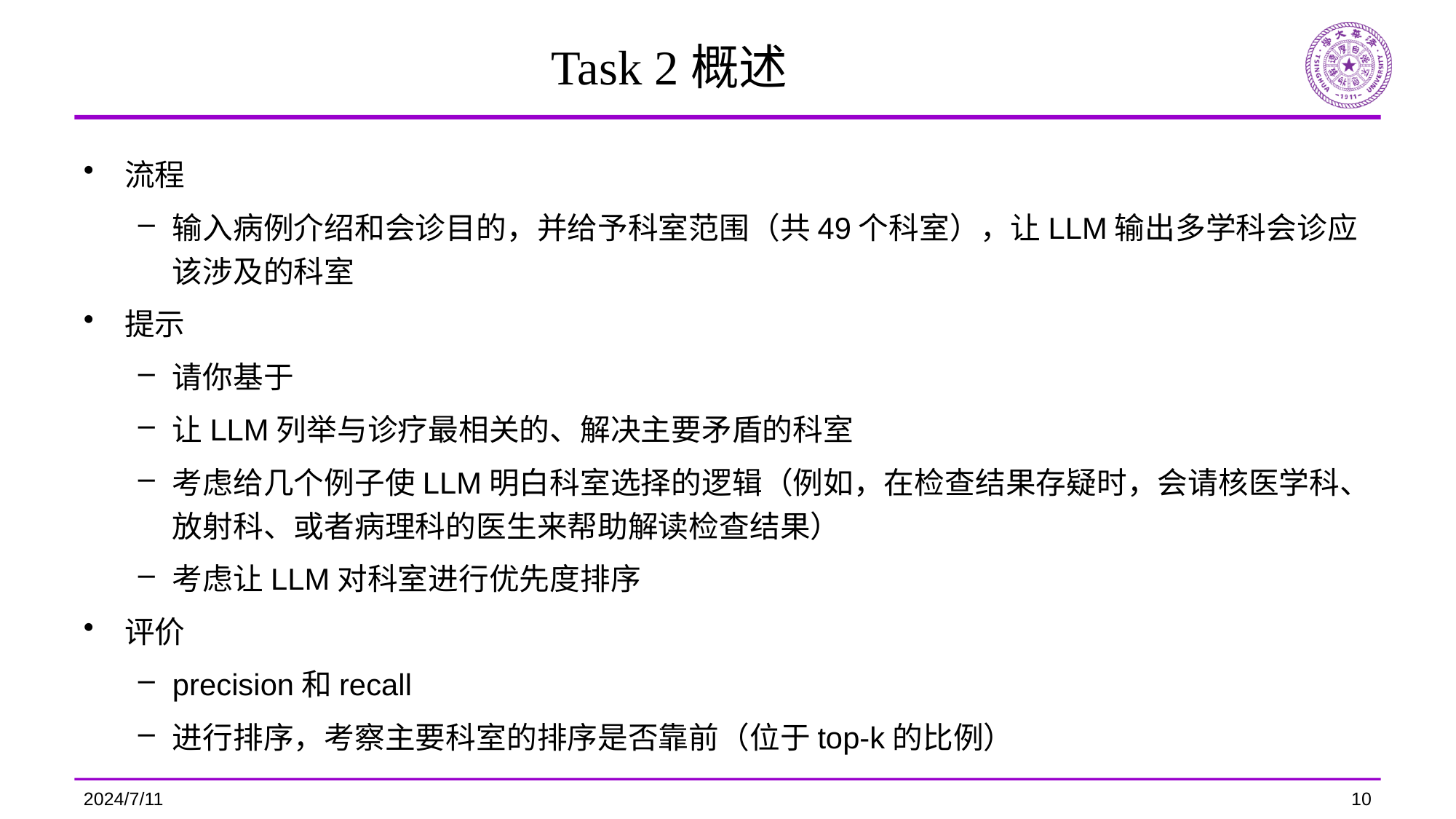

# Task 2概述
流程
输入病例介绍和会诊目的，并给予科室范围（共49个科室），让LLM输出多学科会诊应该涉及的科室
提示
请你基于
让LLM列举与诊疗最相关的、解决主要矛盾的科室
考虑给几个例子使LLM明白科室选择的逻辑（例如，在检查结果存疑时，会请核医学科、放射科、或者病理科的医生来帮助解读检查结果）
考虑让LLM对科室进行优先度排序
评价
precision和recall
进行排序，考察主要科室的排序是否靠前（位于top-k的比例）

2024/7/11

10